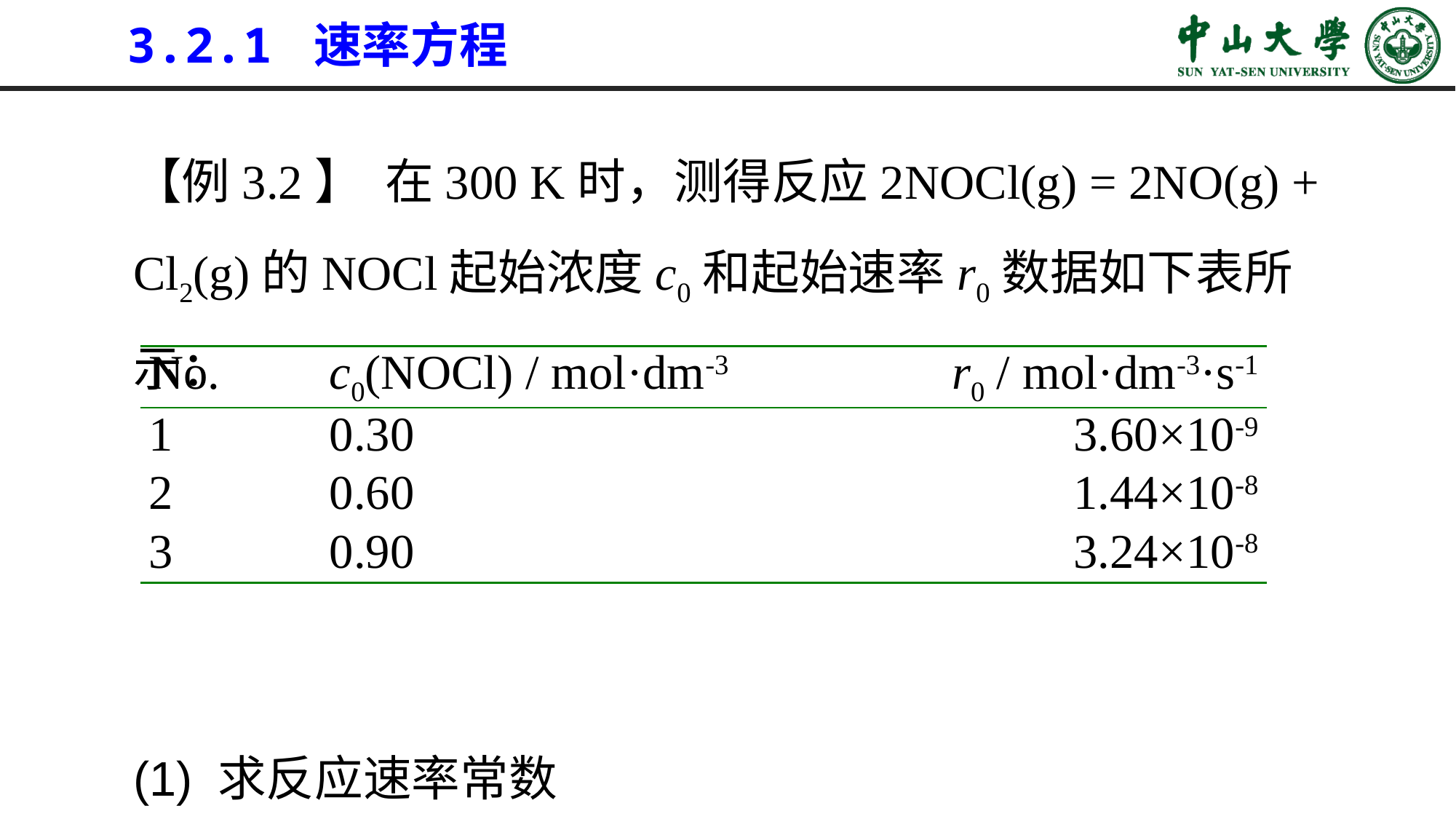

# 3.2.1 速率方程
【例3.2】  在300 K时，测得反应2NOCl(g) = 2NO(g) + Cl2(g)的NOCl起始浓度c0和起始速率r0数据如下表所示：

(1) 求反应速率常数
| No. | c0(NOCl) / mol·dm-3 | r0 / mol·dm-3·s-1 |
| --- | --- | --- |
| 1 | 0.30 | 3.60×10-9 |
| 2 | 0.60 | 1.44×10-8 |
| 3 | 0.90 | 3.24×10-8 |